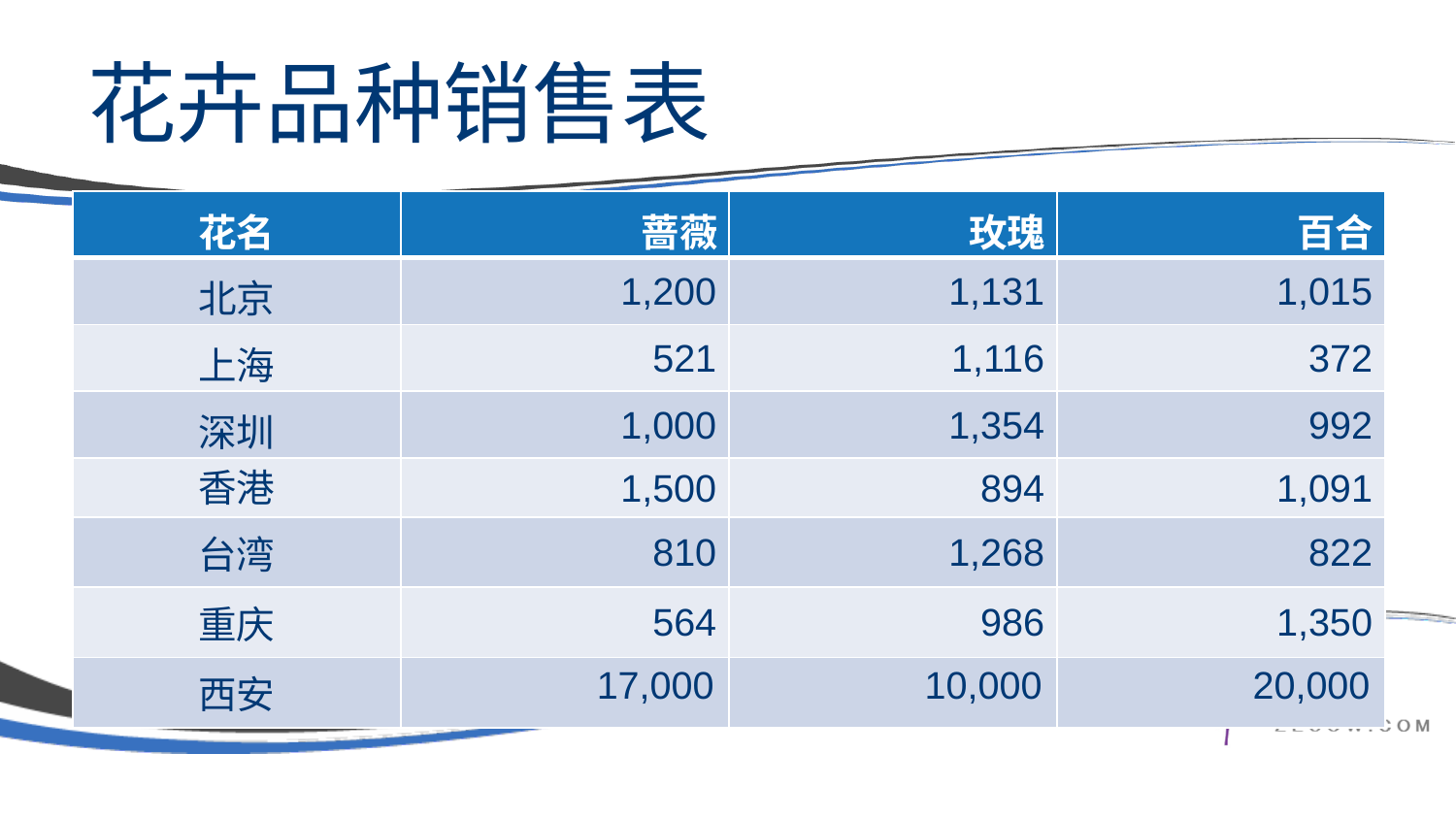

# 花卉品种销售表
| 花名 | 蔷薇 | 玫瑰 | 百合 |
| --- | --- | --- | --- |
| 北京 | 1,200 | 1,131 | 1,015 |
| 上海 | 521 | 1,116 | 372 |
| 深圳 | 1,000 | 1,354 | 992 |
| 香港 | 1,500 | 894 | 1,091 |
| 台湾 | 810 | 1,268 | 822 |
| 重庆 | 564 | 986 | 1,350 |
| 西安 | 17,000 | 10,000 | 20,000 |
复古花瓶
售价：125
创意花瓶
售价：93
西欧花瓶
售价：255